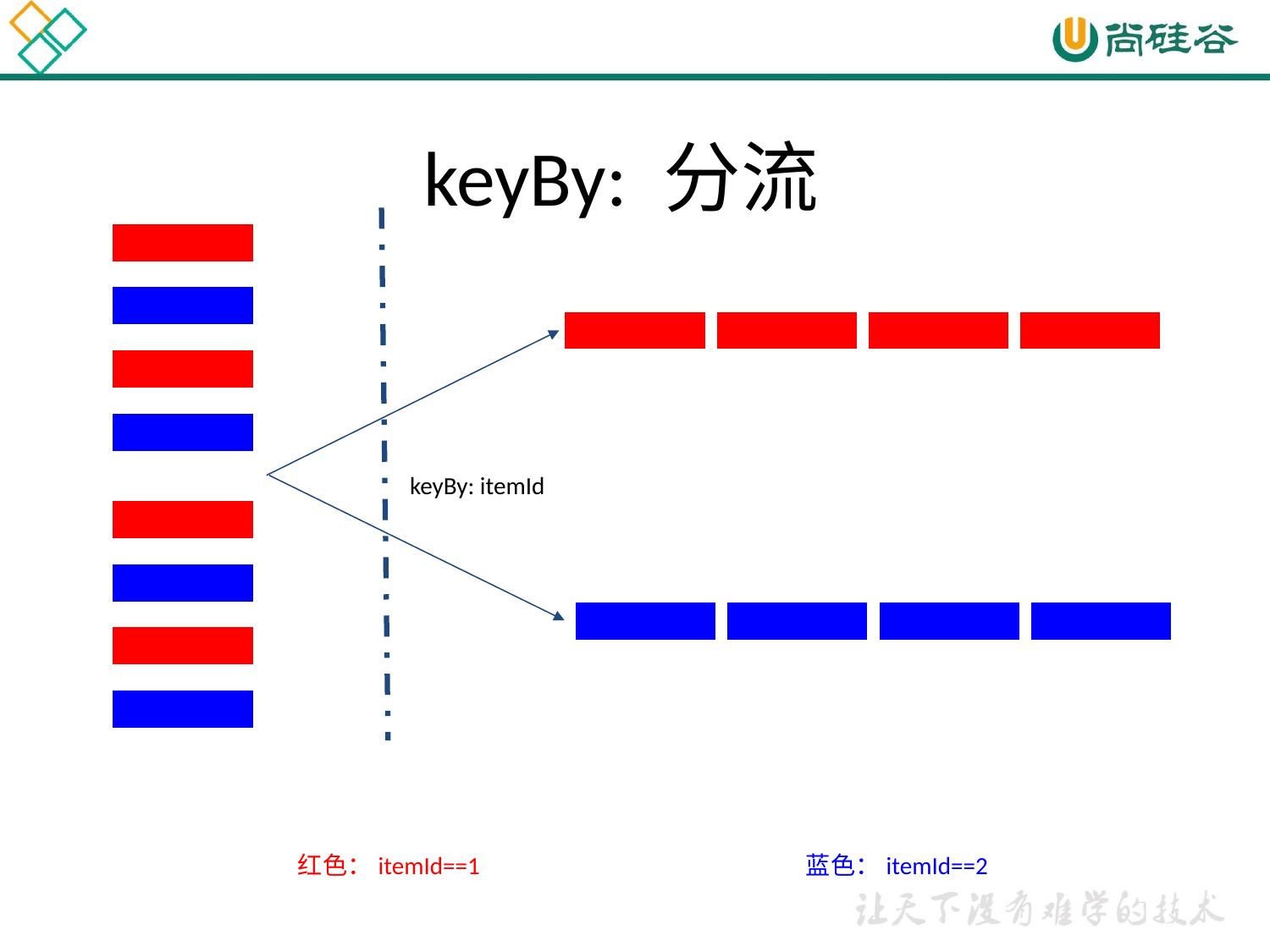

# keyBy: 分流

keyBy: itemId

红色：itemId==1			蓝色：itemId==2